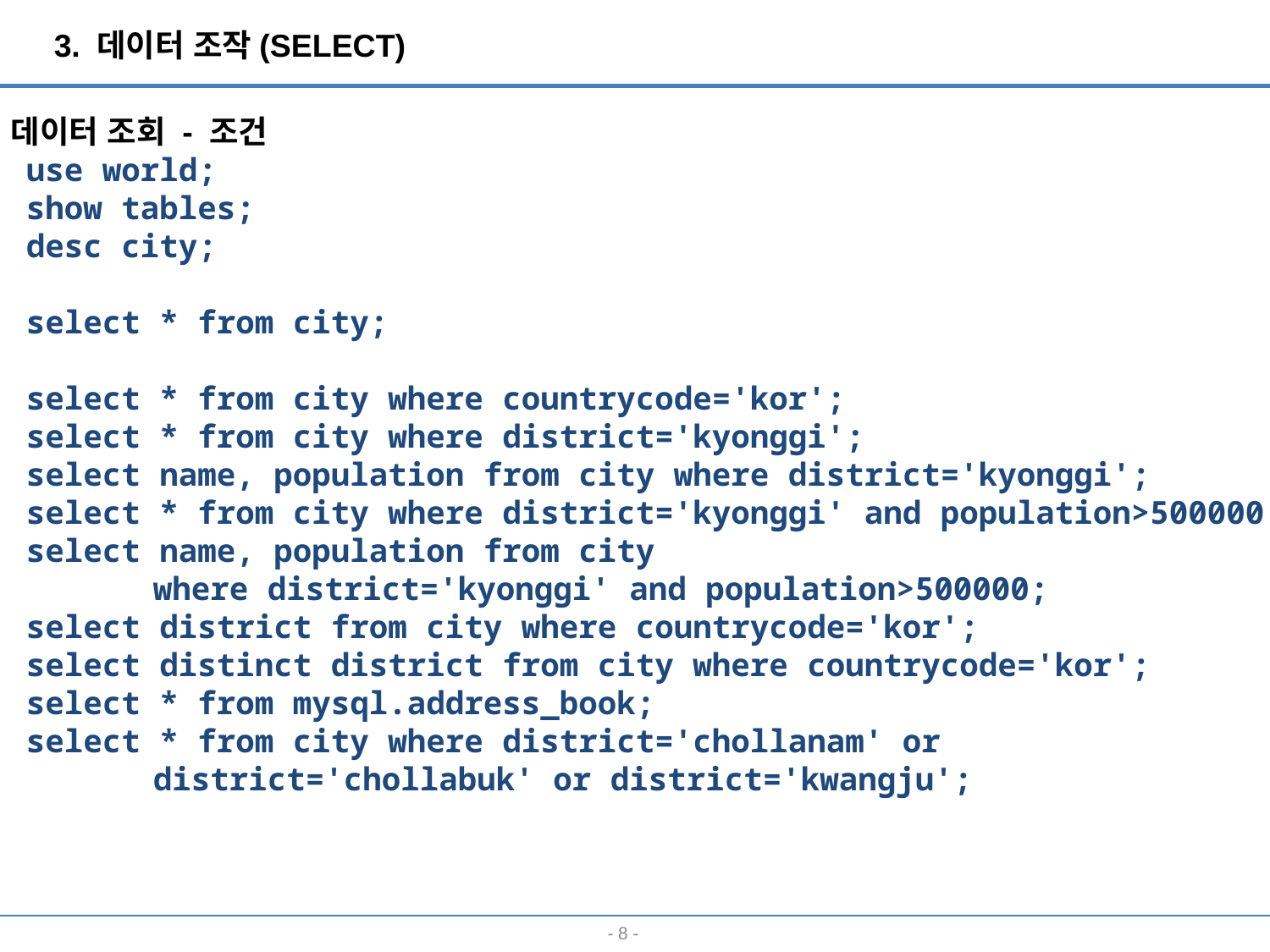

3. 데이터 조작(SELECT)
■ 데이터 조회 - 조건
use world;
show tables;
desc city;

select * from city;

select * from city where countrycode='kor';
select * from city where district='kyonggi';
select name, population from city where district='kyonggi';
select * from city where district='kyonggi' and population>500000;
select name, population from city
	where district='kyonggi' and population>500000;
select district from city where countrycode='kor';
select distinct district from city where countrycode='kor';
select * from mysql.address_book;
select * from city where district='chollanam' or
	district='chollabuk' or district='kwangju';
- 8 -